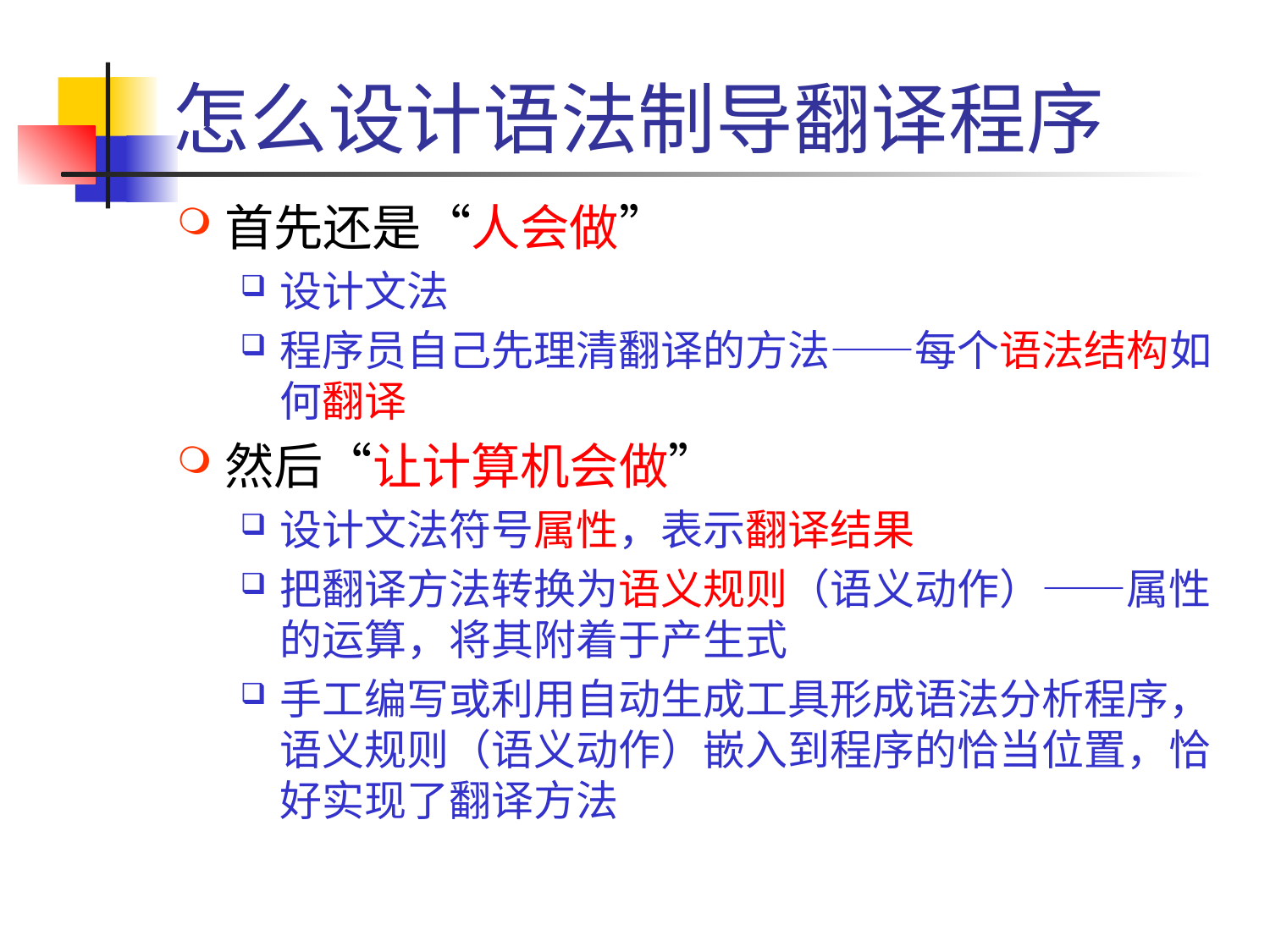

# 怎么设计语法制导翻译程序
首先还是“人会做”
设计文法
程序员自己先理清翻译的方法——每个语法结构如何翻译
然后“让计算机会做”
设计文法符号属性，表示翻译结果
把翻译方法转换为语义规则（语义动作）——属性的运算，将其附着于产生式
手工编写或利用自动生成工具形成语法分析程序，语义规则（语义动作）嵌入到程序的恰当位置，恰好实现了翻译方法